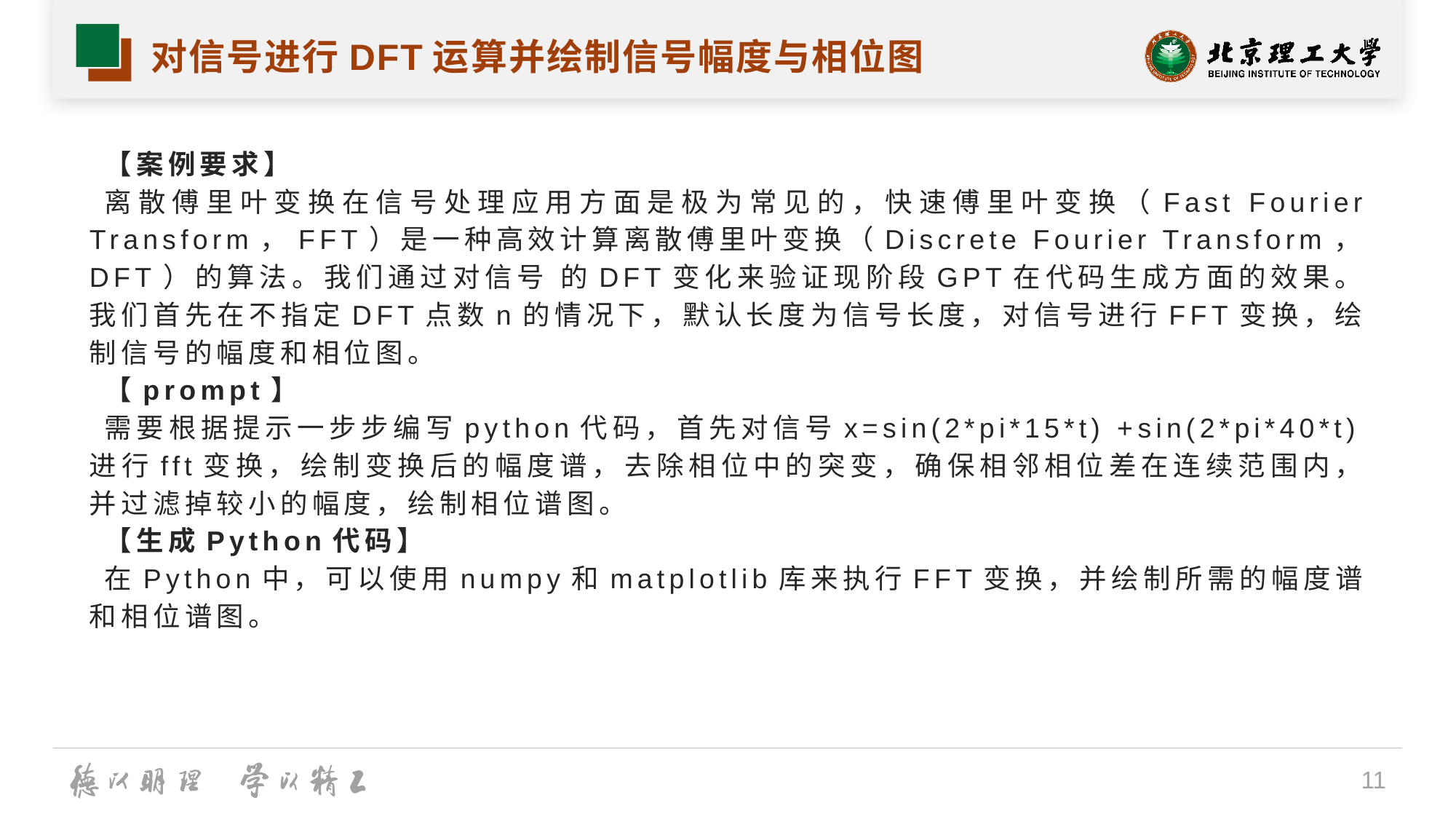

# 对信号进行DFT运算并绘制信号幅度与相位图
【案例要求】
离散傅里叶变换在信号处理应用方面是极为常见的，快速傅里叶变换（Fast Fourier Transform，FFT）是一种高效计算离散傅里叶变换（Discrete Fourier Transform，DFT）的算法。我们通过对信号 的DFT变化来验证现阶段GPT在代码生成方面的效果。我们首先在不指定DFT点数n的情况下，默认长度为信号长度，对信号进行FFT变换，绘制信号的幅度和相位图。
【prompt】
需要根据提示一步步编写python代码，首先对信号x=sin(2*pi*15*t) +sin(2*pi*40*t)进行fft变换，绘制变换后的幅度谱，去除相位中的突变，确保相邻相位差在连续范围内，并过滤掉较小的幅度，绘制相位谱图。
【生成Python代码】
在Python中，可以使用numpy和matplotlib库来执行FFT变换，并绘制所需的幅度谱和相位谱图。